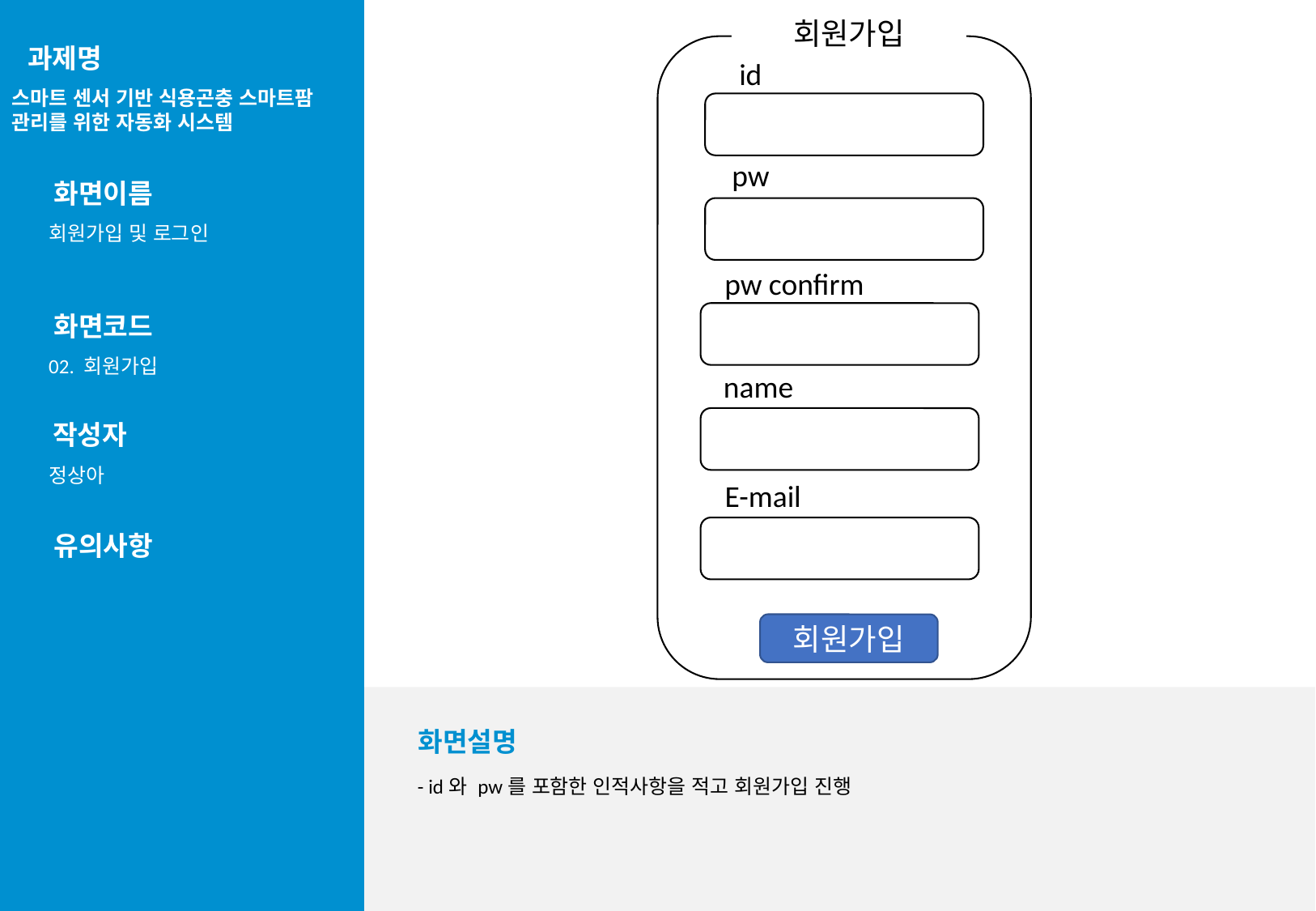

회원가입
과제명
스마트 센서 기반 식용곤충 스마트팜 관리를 위한 자동화 시스템

id

pw
화면이름
회원가입 및 로그인

pw confirm

화면코드
02. 회원가입
name

작성자
정상아
E-mail

유의사항

회원가입

화면설명
 - id와 pw를 포함한 인적사항을 적고 회원가입 진행